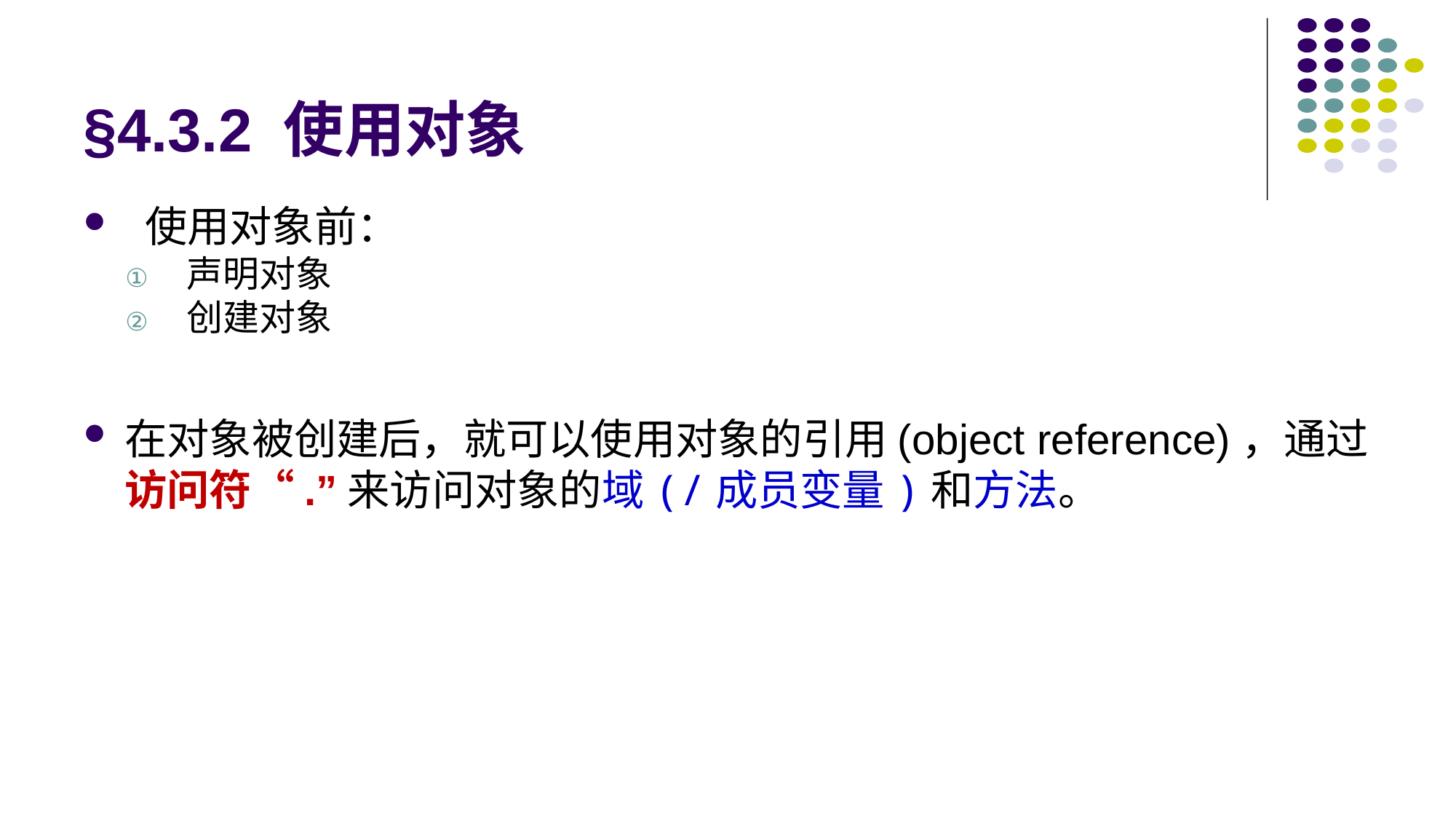

# §4.3.2 使用对象
使用对象前：
声明对象
创建对象

在对象被创建后，就可以使用对象的引用(object reference)，通过访问符“.”来访问对象的域(/成员变量)和方法。

42